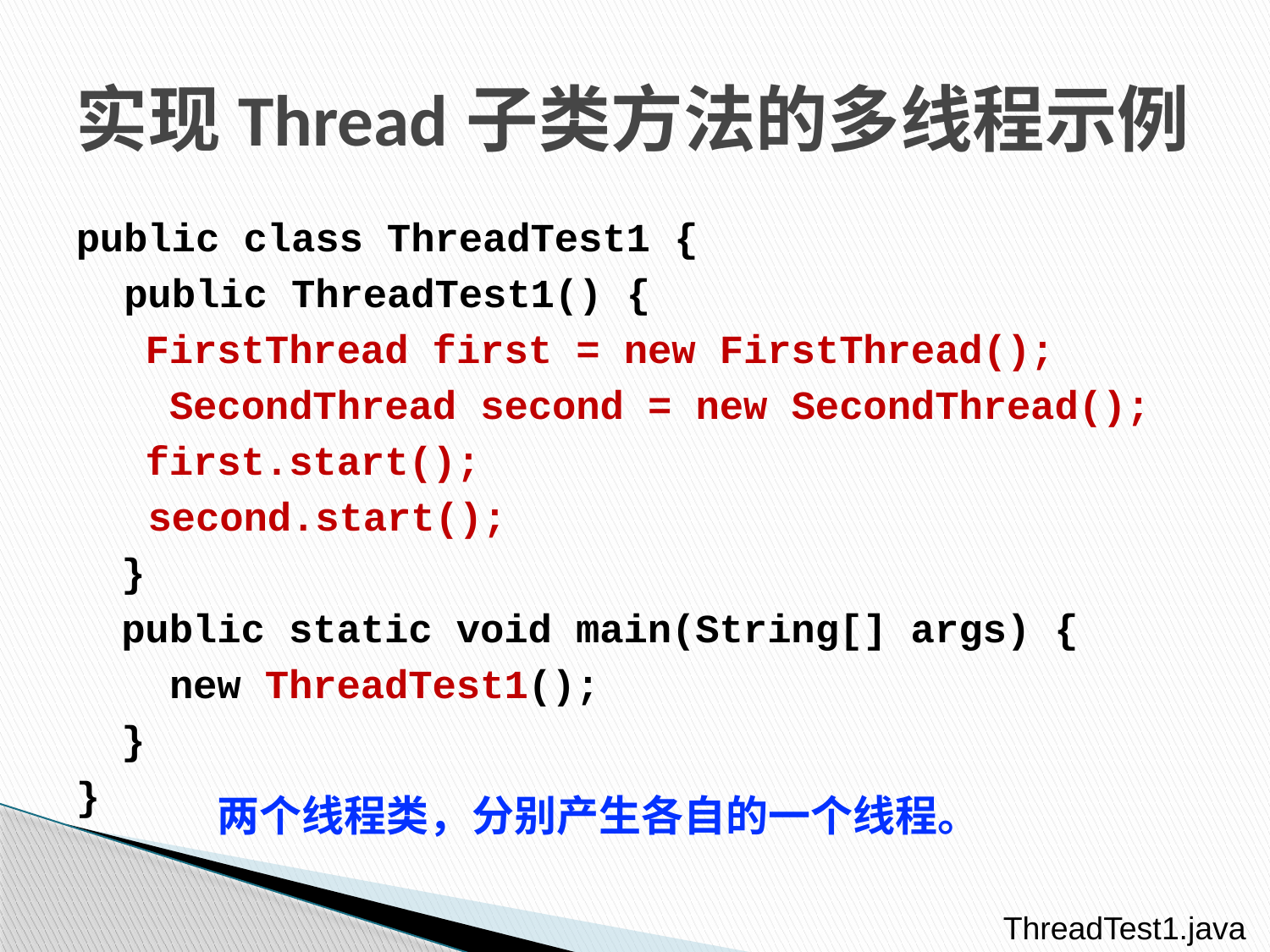

# 实现Thread子类方法的多线程示例
public class ThreadTest1 {
  public ThreadTest1() {
	 FirstThread first = new FirstThread();
	  SecondThread second = new SecondThread();
	 first.start();
   second.start();
	}
	public static void main(String[] args) {
	  new ThreadTest1();
	}
}
两个线程类，分别产生各自的一个线程。
ThreadTest1.java